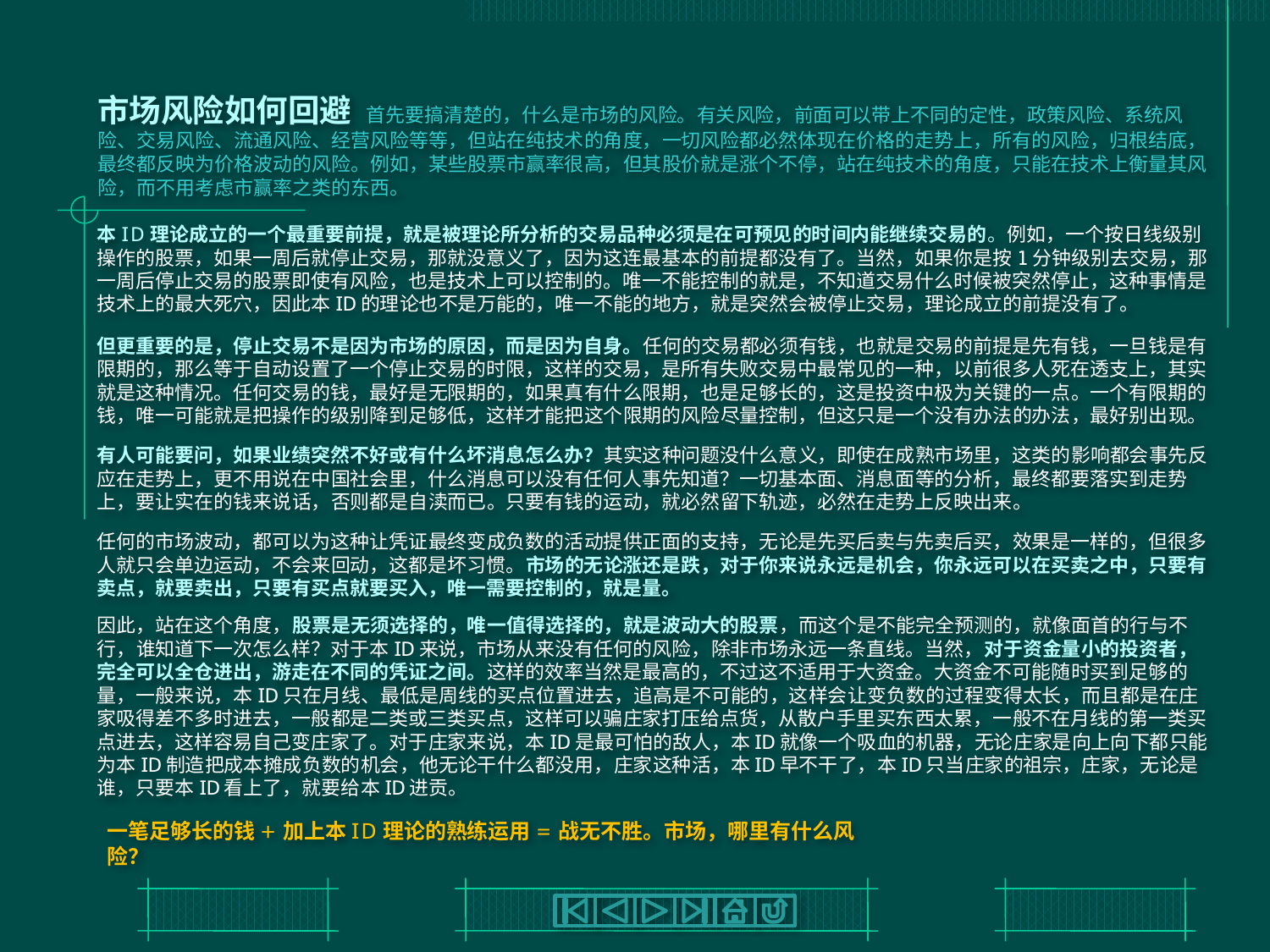

# 市场风险如何回避  首先要搞清楚的，什么是市场的风险。有关风险，前面可以带上不同的定性，政策风险、系统风险、交易风险、流通风险、经营风险等等，但站在纯技术的角度，一切风险都必然体现在价格的走势上，所有的风险，归根结底，最终都反映为价格波动的风险。例如，某些股票市赢率很高，但其股价就是涨个不停，站在纯技术的角度，只能在技术上衡量其风险，而不用考虑市赢率之类的东西。
本ID理论成立的一个最重要前提，就是被理论所分析的交易品种必须是在可预见的时间内能继续交易的。例如，一个按日线级别操作的股票，如果一周后就停止交易，那就没意义了，因为这连最基本的前提都没有了。当然，如果你是按1分钟级别去交易，那一周后停止交易的股票即使有风险，也是技术上可以控制的。唯一不能控制的就是，不知道交易什么时候被突然停止，这种事情是技术上的最大死穴，因此本ID的理论也不是万能的，唯一不能的地方，就是突然会被停止交易，理论成立的前提没有了。
但更重要的是，停止交易不是因为市场的原因，而是因为自身。任何的交易都必须有钱，也就是交易的前提是先有钱，一旦钱是有限期的，那么等于自动设置了一个停止交易的时限，这样的交易，是所有失败交易中最常见的一种，以前很多人死在透支上，其实就是这种情况。任何交易的钱，最好是无限期的，如果真有什么限期，也是足够长的，这是投资中极为关键的一点。一个有限期的钱，唯一可能就是把操作的级别降到足够低，这样才能把这个限期的风险尽量控制，但这只是一个没有办法的办法，最好别出现。
有人可能要问，如果业绩突然不好或有什么坏消息怎么办？其实这种问题没什么意义，即使在成熟市场里，这类的影响都会事先反应在走势上，更不用说在中国社会里，什么消息可以没有任何人事先知道？一切基本面、消息面等的分析，最终都要落实到走势上，要让实在的钱来说话，否则都是自渎而已。只要有钱的运动，就必然留下轨迹，必然在走势上反映出来。
任何的市场波动，都可以为这种让凭证最终变成负数的活动提供正面的支持，无论是先买后卖与先卖后买，效果是一样的，但很多人就只会单边运动，不会来回动，这都是坏习惯。市场的无论涨还是跌，对于你来说永远是机会，你永远可以在买卖之中，只要有卖点，就要卖出，只要有买点就要买入，唯一需要控制的，就是量。
因此，站在这个角度，股票是无须选择的，唯一值得选择的，就是波动大的股票，而这个是不能完全预测的，就像面首的行与不行，谁知道下一次怎么样？对于本ID来说，市场从来没有任何的风险，除非市场永远一条直线。当然，对于资金量小的投资者，完全可以全仓进出，游走在不同的凭证之间。这样的效率当然是最高的，不过这不适用于大资金。大资金不可能随时买到足够的量，一般来说，本ID只在月线、最低是周线的买点位置进去，追高是不可能的，这样会让变负数的过程变得太长，而且都是在庄家吸得差不多时进去，一般都是二类或三类买点，这样可以骗庄家打压给点货，从散户手里买东西太累，一般不在月线的第一类买点进去，这样容易自己变庄家了。对于庄家来说，本ID是最可怕的敌人，本ID就像一个吸血的机器，无论庄家是向上向下都只能为本ID制造把成本摊成负数的机会，他无论干什么都没用，庄家这种活，本ID早不干了，本ID只当庄家的祖宗，庄家，无论是谁，只要本ID看上了，就要给本ID进贡。
一笔足够长的钱+加上本ID理论的熟练运用=战无不胜。市场，哪里有什么风险？